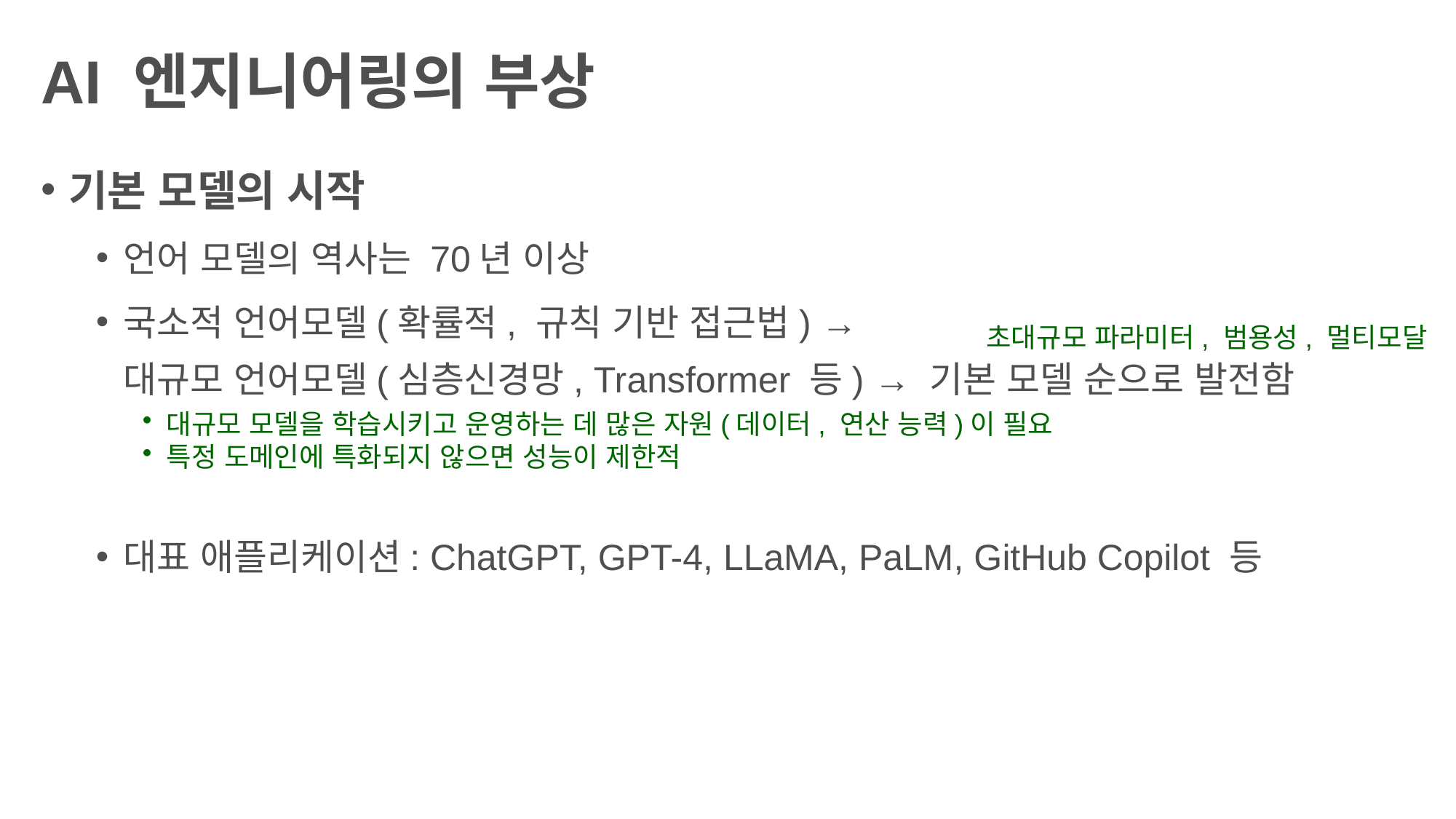

# AI 엔지니어링의 부상
기본 모델의 시작
언어 모델의 역사는 70년 이상
국소적 언어모델(확률적, 규칙 기반 접근법) →
대규모 언어모델(심층신경망, Transformer 등) → 기본 모델 순으로 발전함
대표 애플리케이션: ChatGPT, GPT-4, LLaMA, PaLM, GitHub Copilot 등
초대규모 파라미터, 범용성, 멀티모달

 대규모 모델을 학습시키고 운영하는 데 많은 자원(데이터, 연산 능력)이 필요
 특정 도메인에 특화되지 않으면 성능이 제한적